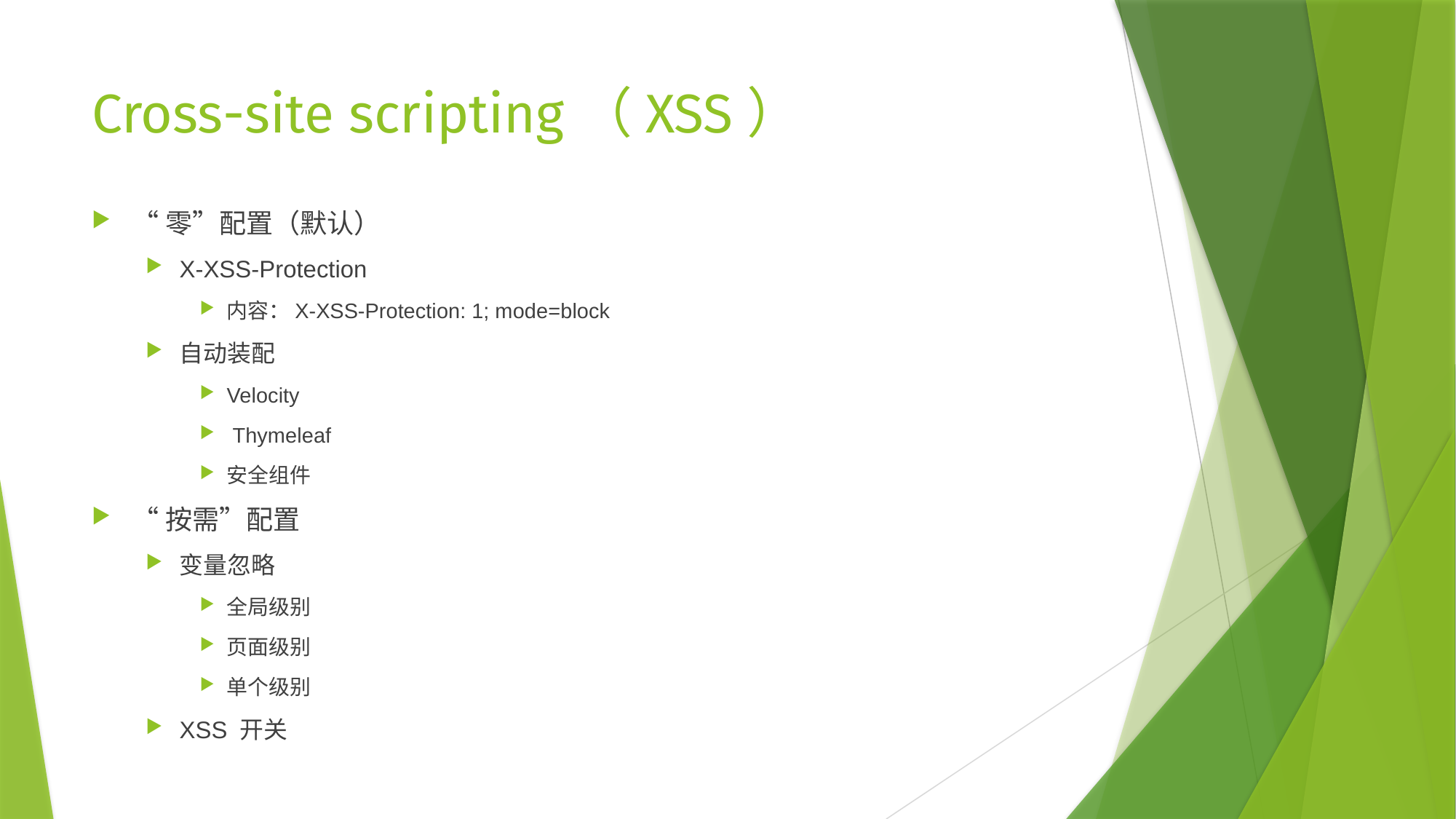

# Cross-site scripting（XSS）
“零”配置（默认）
X-XSS-Protection
内容：X-XSS-Protection: 1; mode=block
自动装配
Velocity
 Thymeleaf
安全组件
“按需”配置
变量忽略
全局级别
页面级别
单个级别
XSS 开关